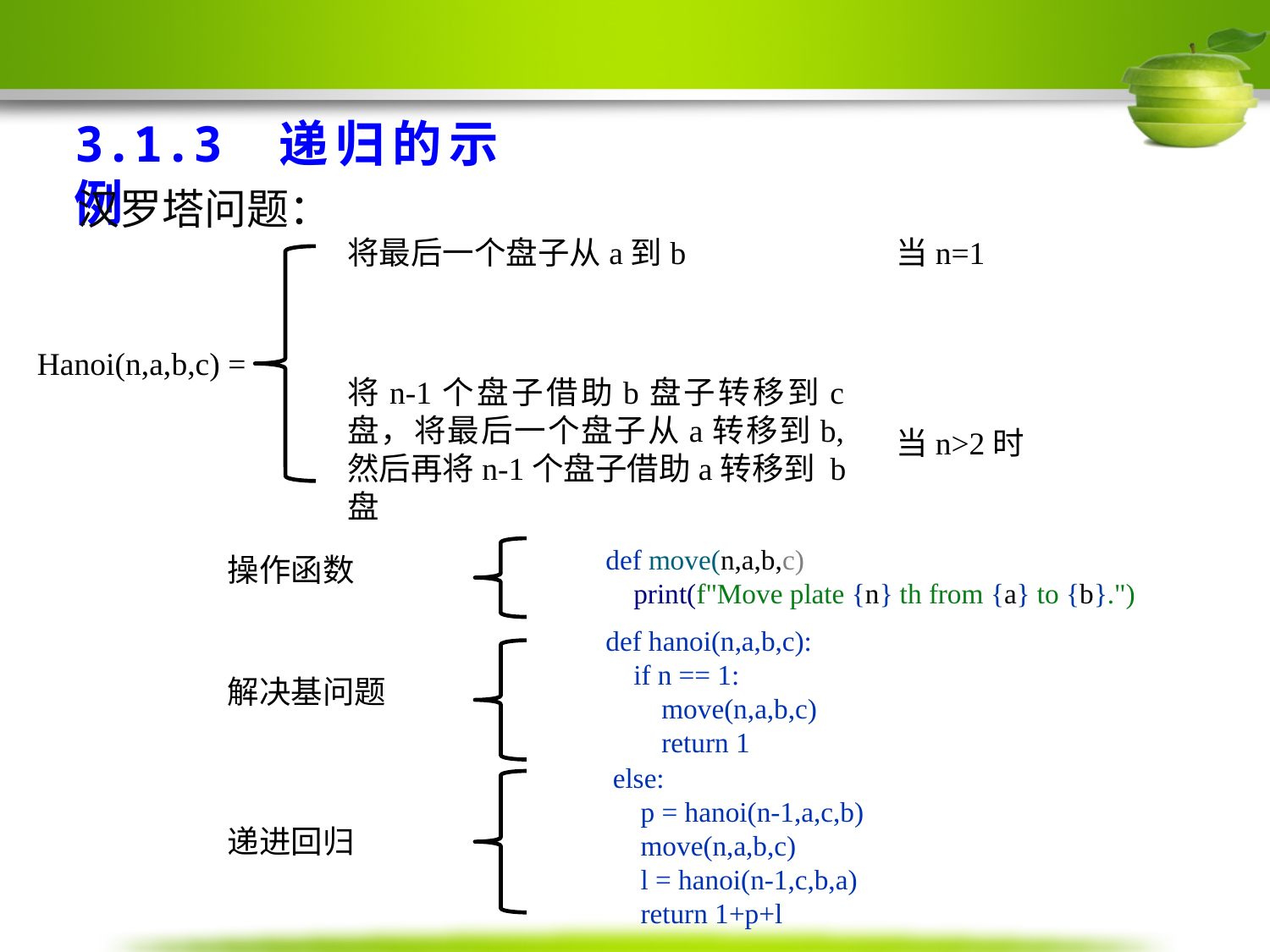

3.1.3 递归的示例
汉罗塔问题：
将最后一个盘子从a到b

将n-1个盘子借助b盘子转移到c盘，将最后一个盘子从a转移到b,然后再将n-1个盘子借助a转移到 b盘
当n=1

当n>2时

Hanoi(n,a,b,c) =
def move(n,a,b,c)
    print(f"Move plate {n} th from {a} to {b}.")

操作函数
def hanoi(n,a,b,c):
    if n == 1:
        move(n,a,b,c)
        return 1

解决基问题
 else:
     p = hanoi(n-1,a,c,b)
     move(n,a,b,c)
     l = hanoi(n-1,c,b,a)
     return 1+p+l

递进回归